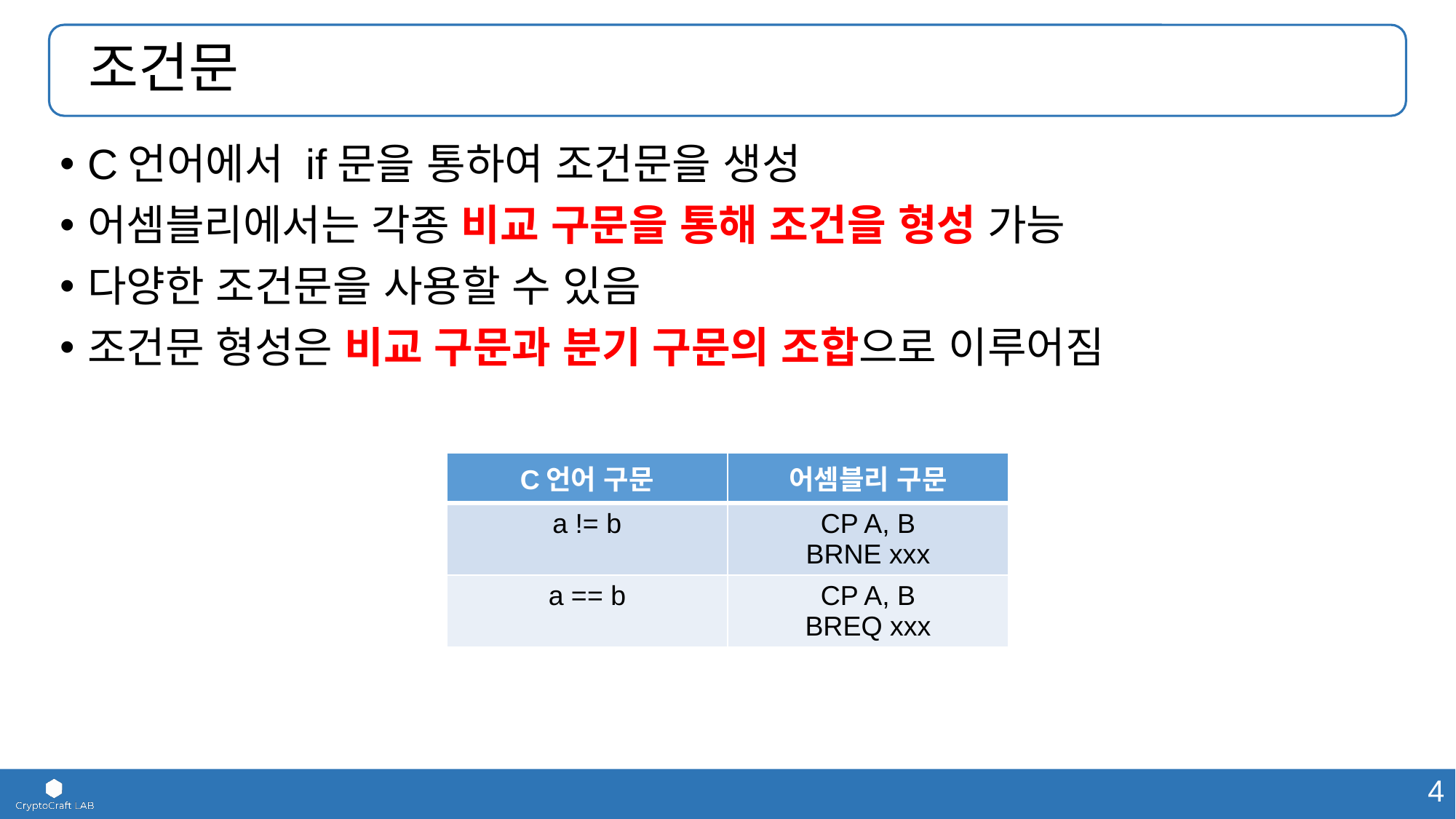

# 조건문
C언어에서 if문을 통하여 조건문을 생성
어셈블리에서는 각종 비교 구문을 통해 조건을 형성 가능
다양한 조건문을 사용할 수 있음
조건문 형성은 비교 구문과 분기 구문의 조합으로 이루어짐

| C언어 구문 | 어셈블리 구문 |
| --- | --- |
| a != b | CP A, B BRNE xxx |
| a == b | CP A, B BREQ xxx |